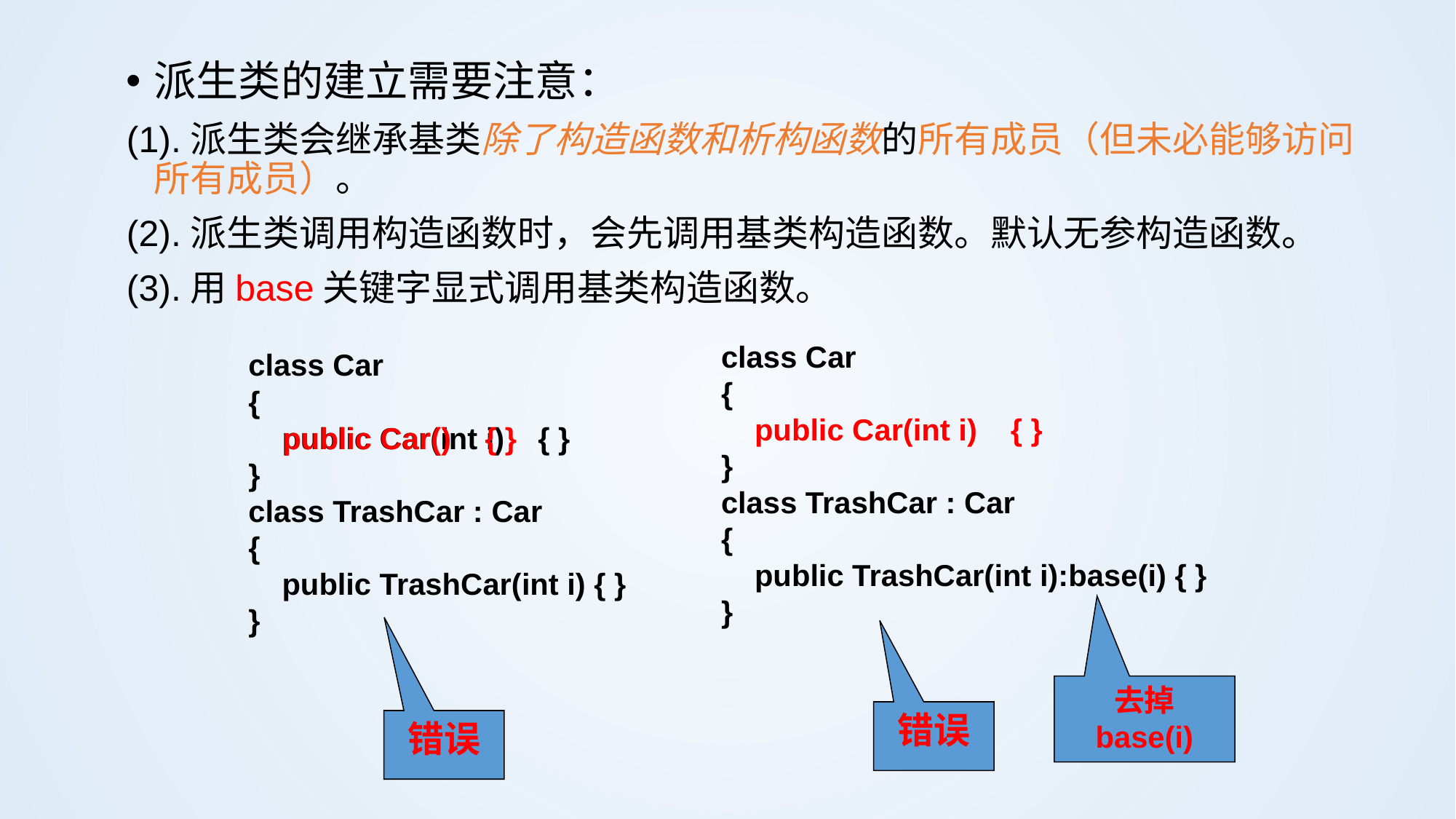

派生类的建立需要注意：
(1).派生类会继承基类除了构造函数和析构函数的所有成员（但未必能够访问所有成员）。
(2).派生类调用构造函数时，会先调用基类构造函数。默认无参构造函数。
(3).用base关键字显式调用基类构造函数。
class Car
{
    public Car(int i)    { }
}
class TrashCar : Car
{
    public TrashCar(int i):base(i) { }
}

class Car
{
    public Car(int i)    { }
}
class TrashCar : Car
{
    public TrashCar(int i) { }
}

public Car()    { }
去掉
base(i)
错误
错误